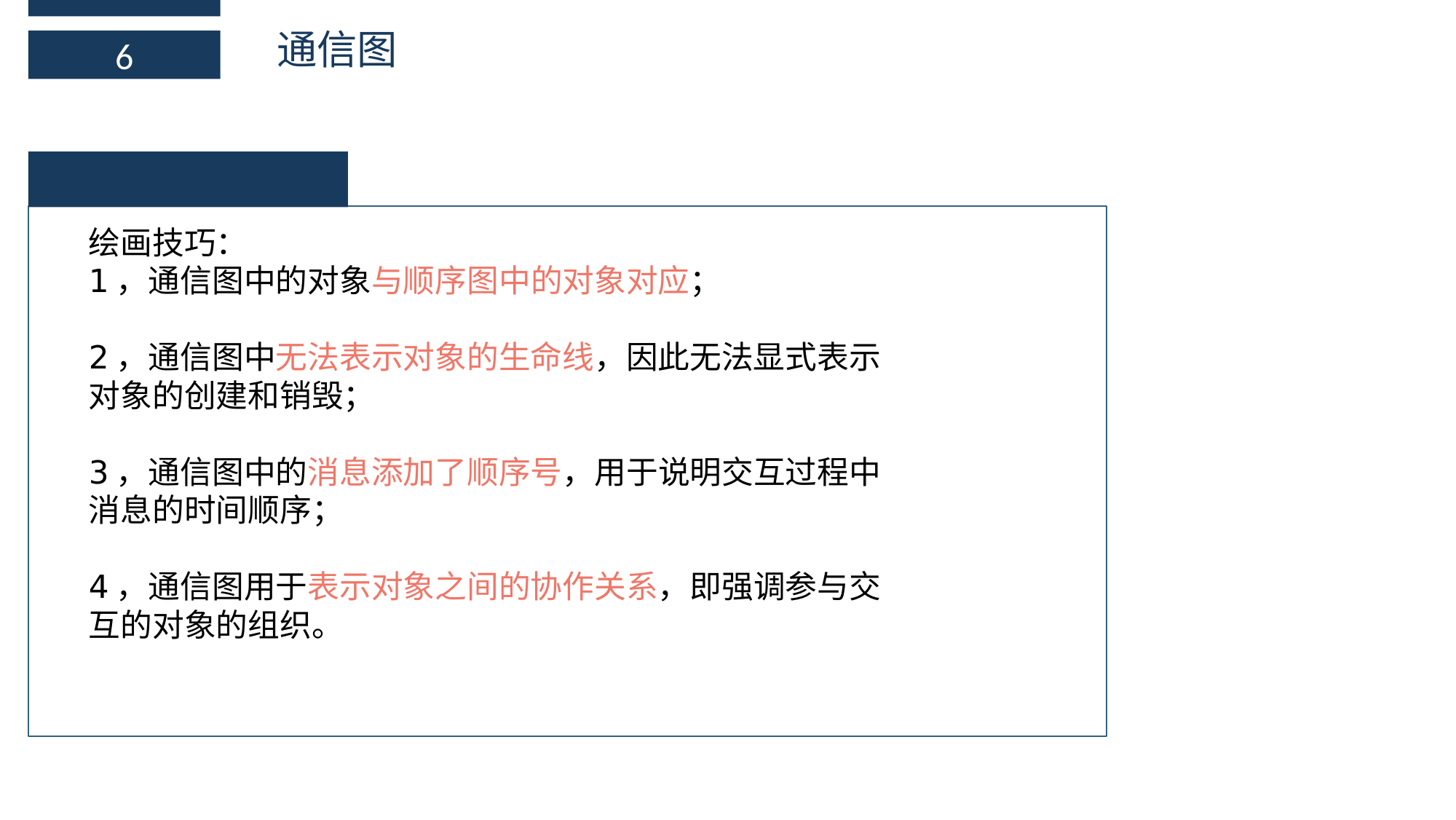

通信图
6

绘画技巧：
1，通信图中的对象与顺序图中的对象对应；

2，通信图中无法表示对象的生命线，因此无法显式表示对象的创建和销毁；

3，通信图中的消息添加了顺序号，用于说明交互过程中消息的时间顺序；

4，通信图用于表示对象之间的协作关系，即强调参与交互的对象的组织。